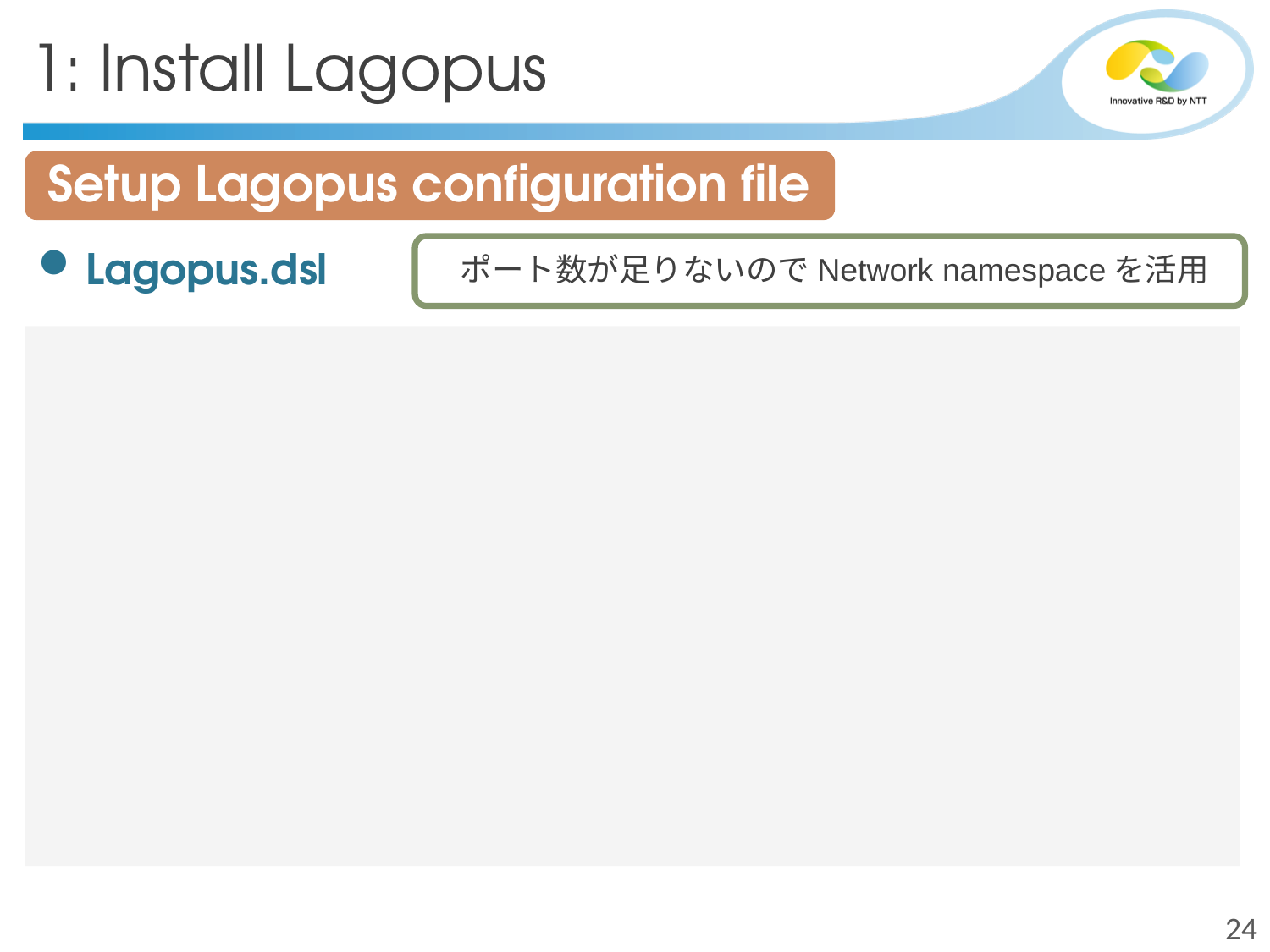

1: Install Lagopus
Setup Lagopus configuration file

Lagopus.dsl

ポート数が足りないのでNetwork namespaceを活用